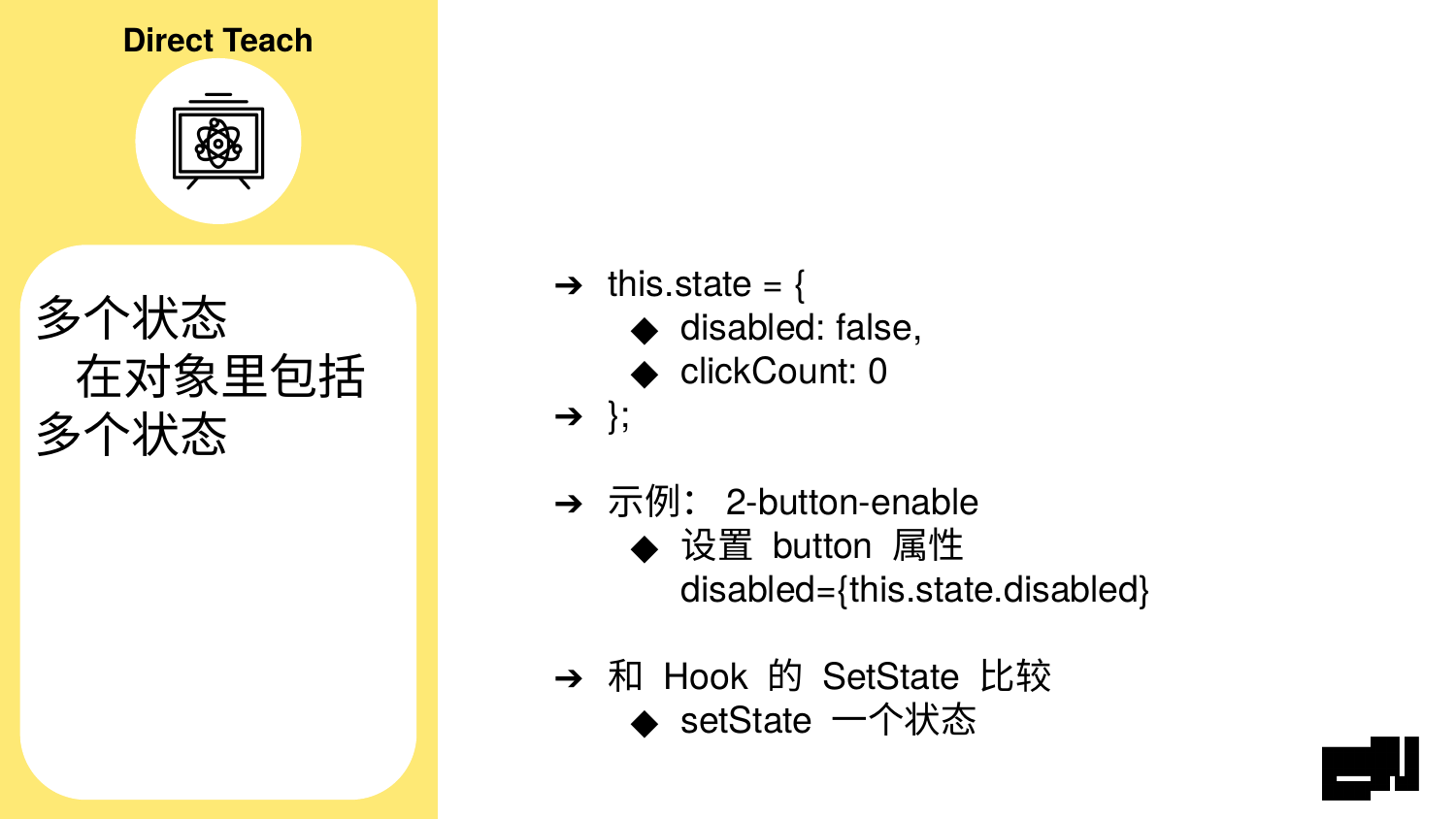

this.state = {
disabled: false,
clickCount: 0
};

示例：2-button-enable
设置 button 属性disabled={this.state.disabled}

和 Hook 的 SetState 比较
setState 一个状态
# 多个状态 在对象里包括多个状态